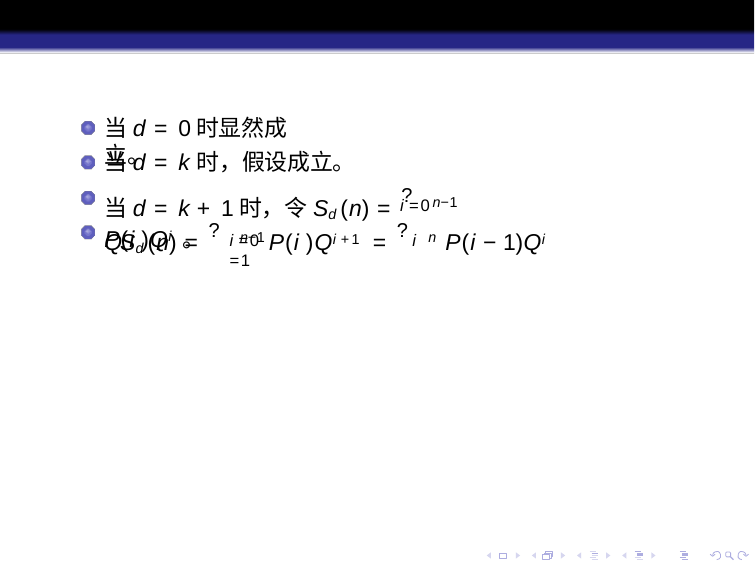

当d = 0时显然成立。
当d = k时，假设成立。
当d = k + 1时，令Sd (n) = ?n−1 P(i )Qi 。
i =0
QSd (n) = ?n−1 P(i )Qi +1  = ?n	P(i − 1)Qi
i =0	i =1